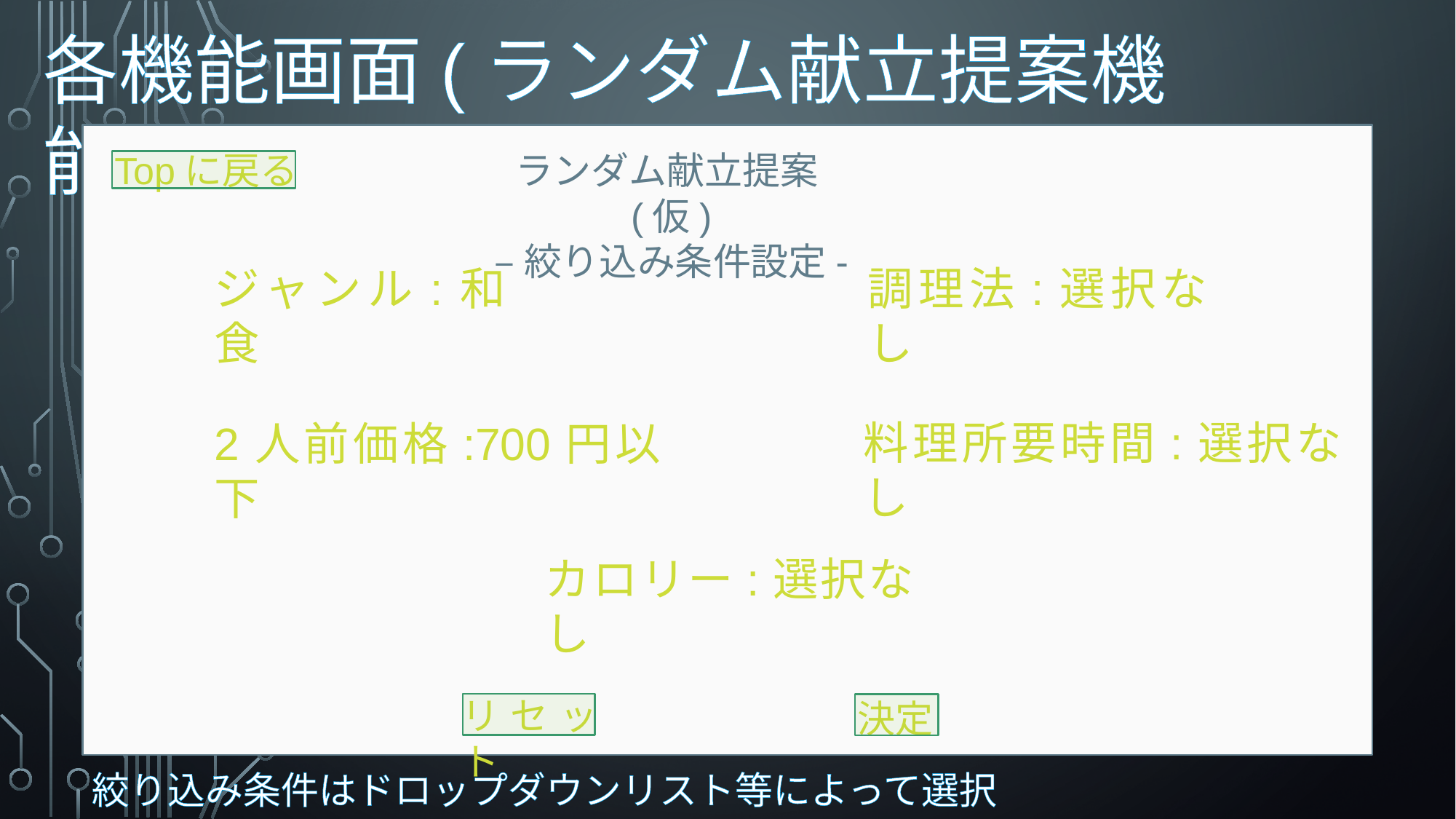

各機能画面(ランダム献立提案機能)

Topに戻る
ランダム献立提案(仮)
–絞り込み条件設定-

ジャンル:和食
調理法:選択なし
料理所要時間:選択なし
2人前価格:700円以下
カロリー:選択なし
リセット
決定

絞り込み条件はドロップダウンリスト等によって選択する